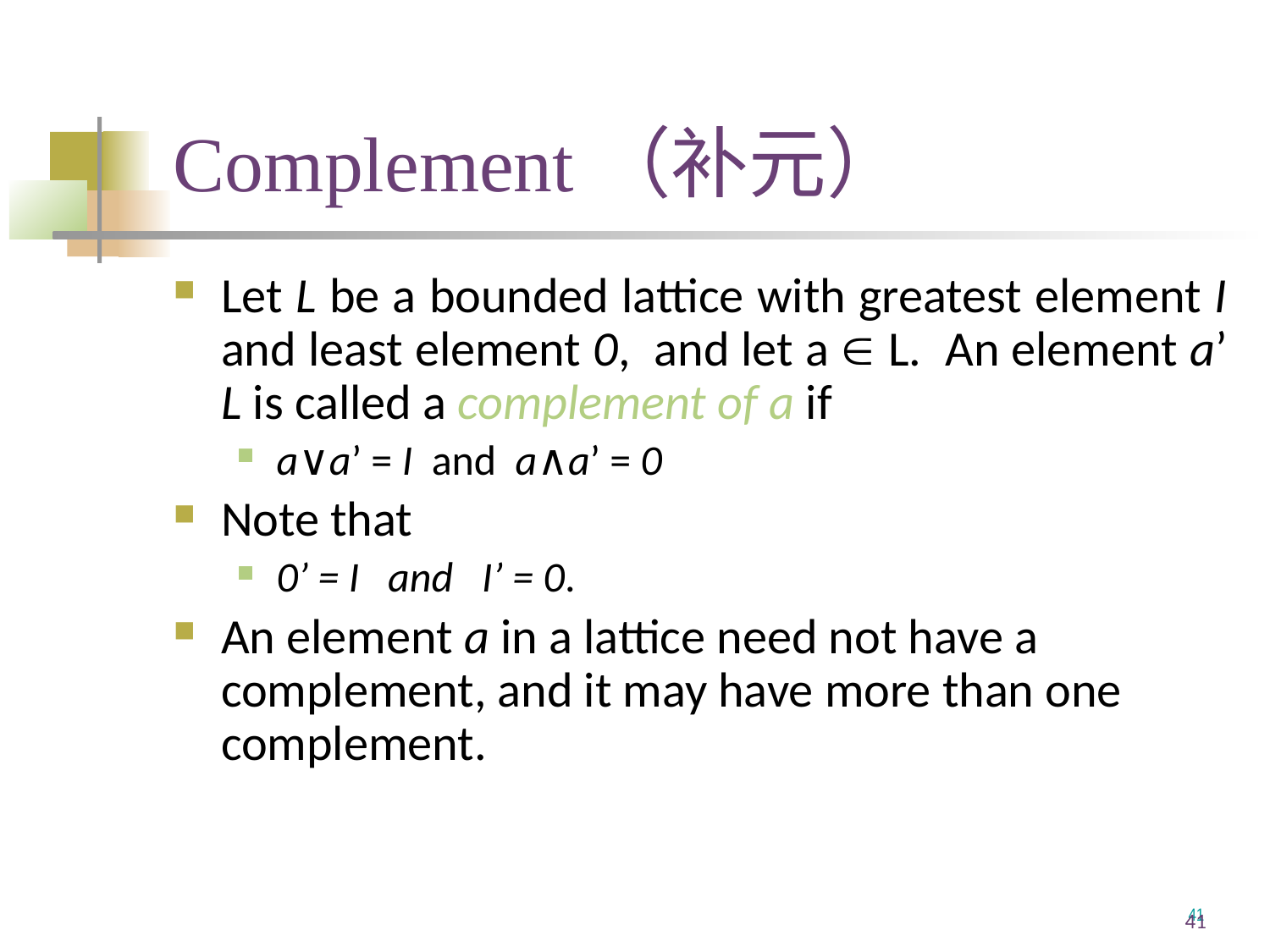

# Complement（补元）
Let L be a bounded lattice with greatest element I and least element 0,  and let a ∈ L.  An element a’ L is called a complement of a if
a∨a’ = I  and  a∧a’ = 0
Note that
0’ = I   and   I’ = 0.
An element a in a lattice need not have a complement, and it may have more than one complement.
41
2024/7/20
41